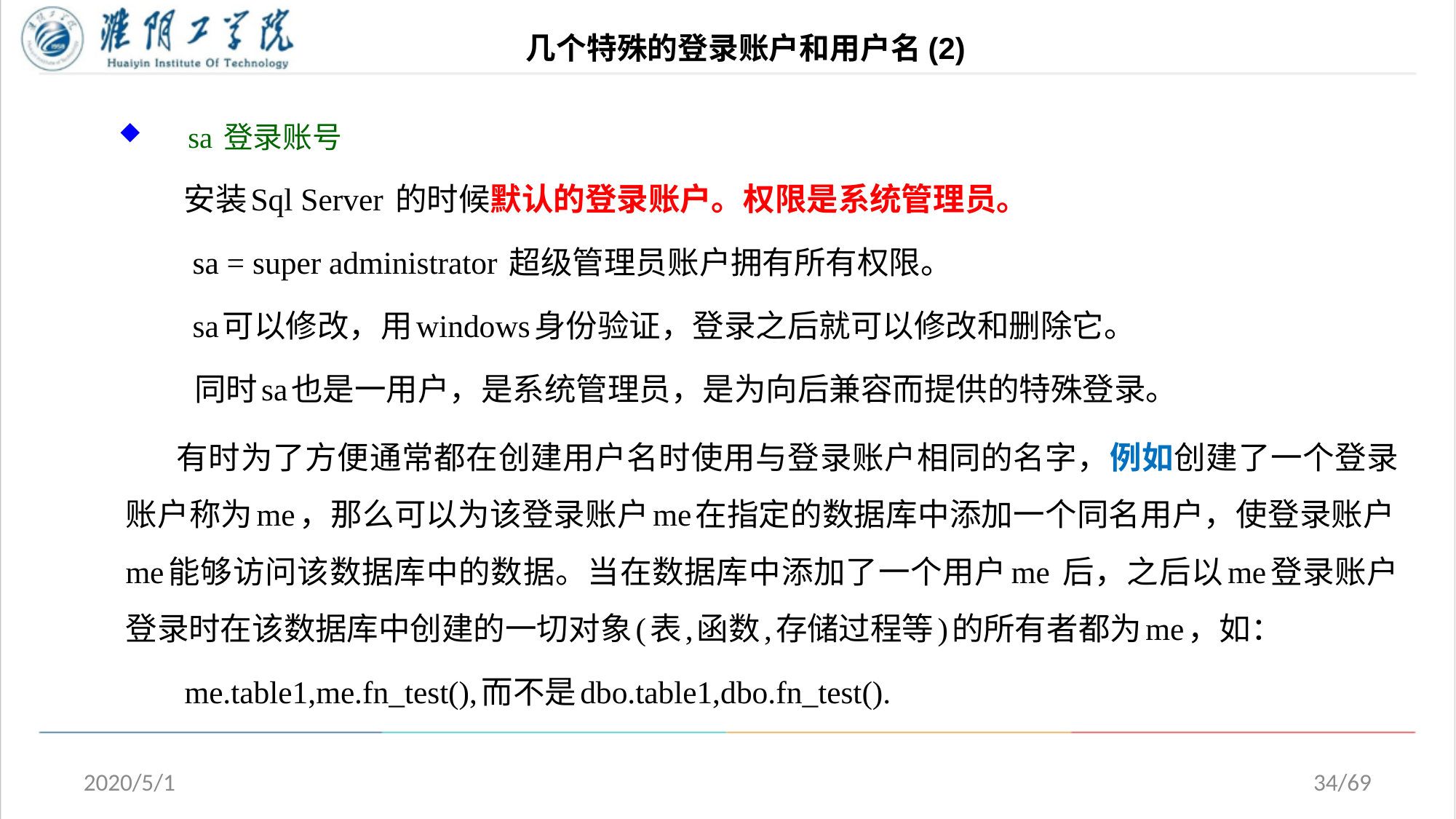

# 几个特殊的登录账户和用户名(2)
sa 登录账号
  安装Sql Server 的时候默认的登录账户。权限是系统管理员。
  sa = super administrator 超级管理员账户拥有所有权限。
  sa可以修改，用windows身份验证，登录之后就可以修改和删除它。
  同时sa也是一用户，是系统管理员，是为向后兼容而提供的特殊登录。
有时为了方便通常都在创建用户名时使用与登录账户相同的名字，例如创建了一个登录账户称为me，那么可以为该登录账户me在指定的数据库中添加一个同名用户，使登录账户me能够访问该数据库中的数据。当在数据库中添加了一个用户me 后，之后以me登录账户登录时在该数据库中创建的一切对象(表,函数,存储过程等)的所有者都为me，如：
 me.table1,me.fn_test(),而不是dbo.table1,dbo.fn_test().
2020/5/1
34/69